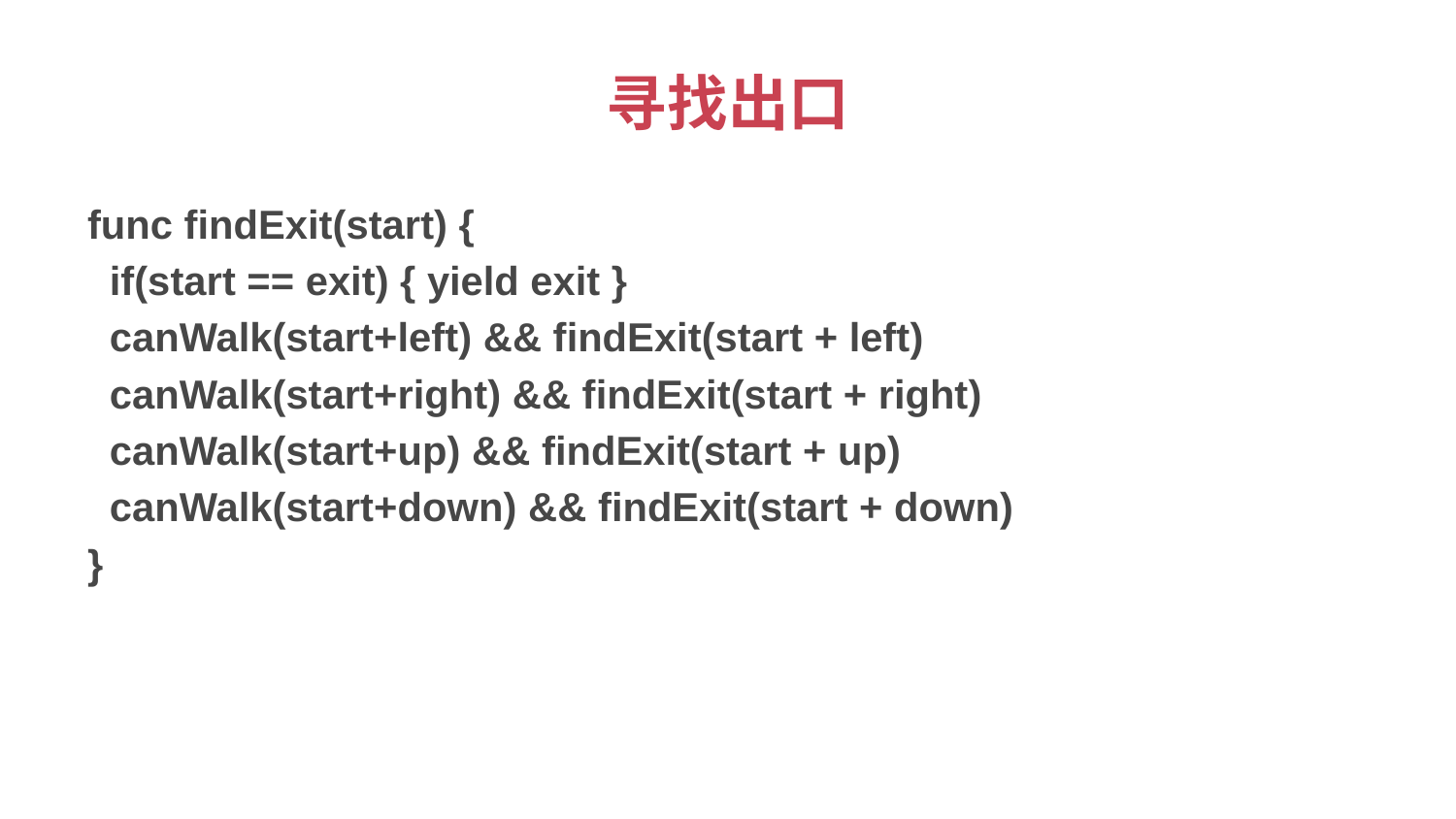

# 寻找出口
func findExit(start) {
  if(start == exit) { yield exit }
  canWalk(start+left) && findExit(start + left)
  canWalk(start+right) && findExit(start + right)
  canWalk(start+up) && findExit(start + up)
  canWalk(start+down) && findExit(start + down)
}